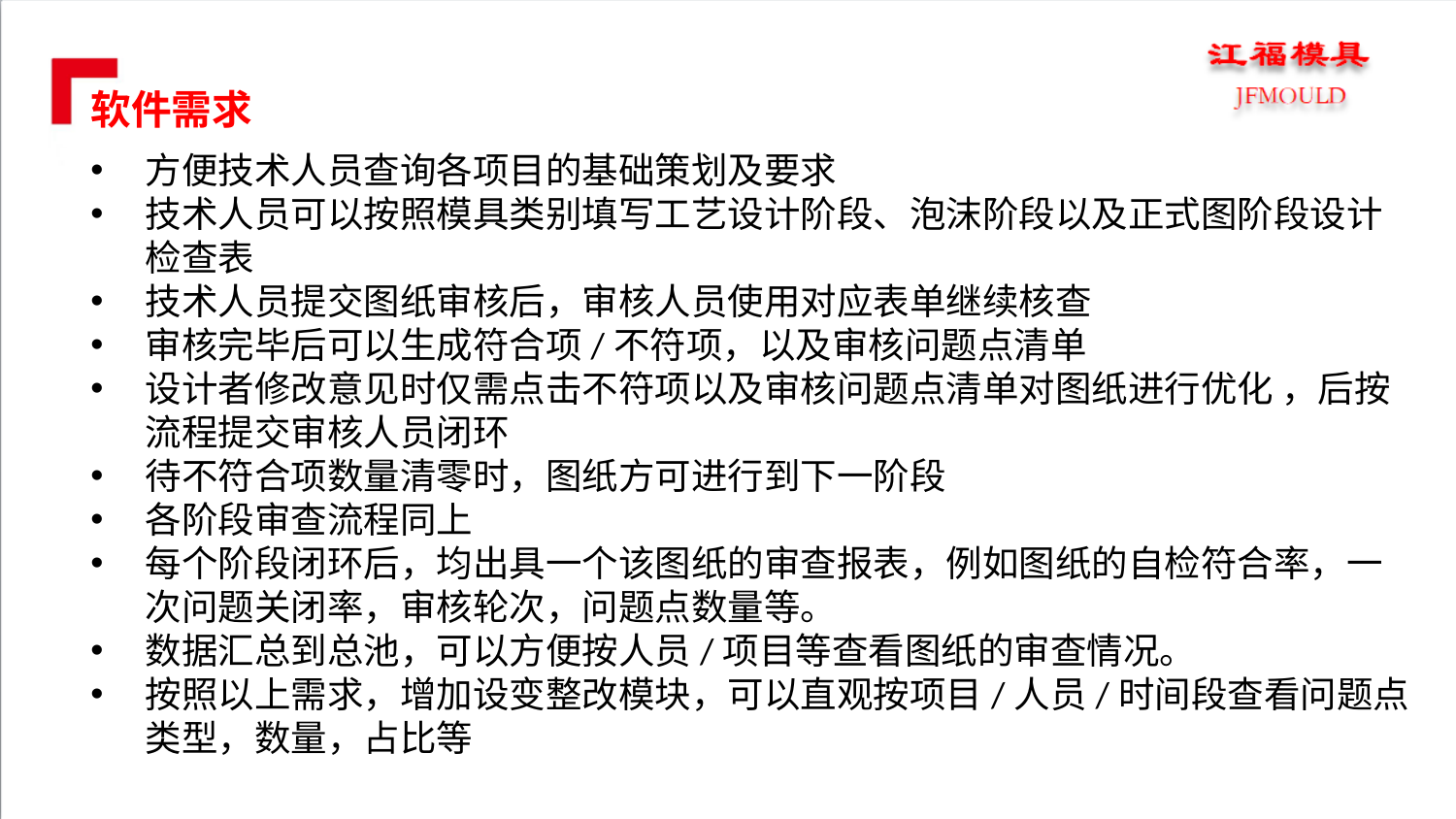

软件需求
方便技术人员查询各项目的基础策划及要求
技术人员可以按照模具类别填写工艺设计阶段、泡沫阶段以及正式图阶段设计检查表
技术人员提交图纸审核后，审核人员使用对应表单继续核查
审核完毕后可以生成符合项/不符项，以及审核问题点清单
设计者修改意见时仅需点击不符项以及审核问题点清单对图纸进行优化 ，后按流程提交审核人员闭环
待不符合项数量清零时，图纸方可进行到下一阶段
各阶段审查流程同上
每个阶段闭环后，均出具一个该图纸的审查报表，例如图纸的自检符合率，一次问题关闭率，审核轮次，问题点数量等。
数据汇总到总池，可以方便按人员/项目等查看图纸的审查情况。
按照以上需求，增加设变整改模块，可以直观按项目/人员/时间段查看问题点类型，数量，占比等